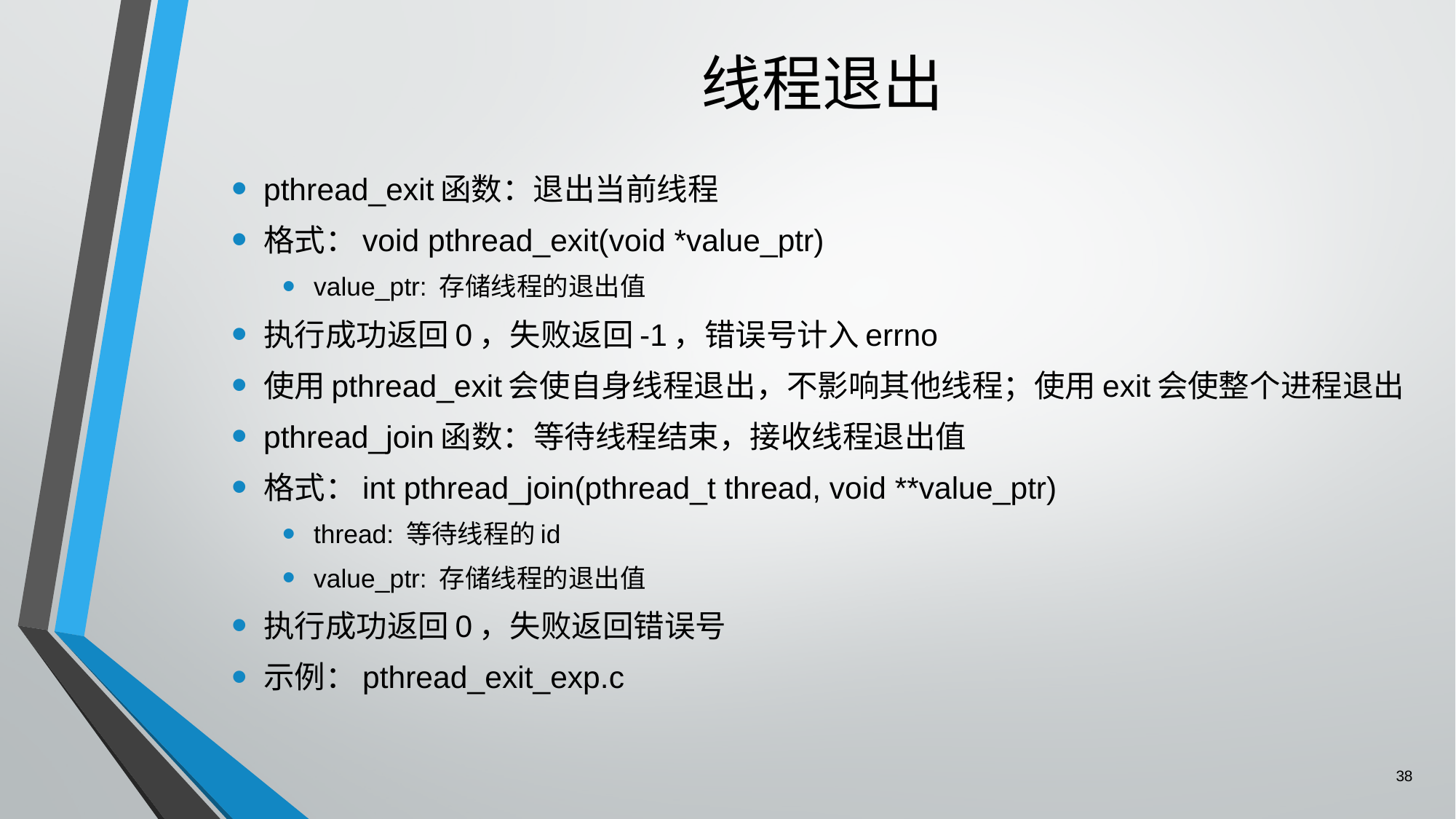

# 线程退出
pthread_exit函数：退出当前线程
格式：void pthread_exit(void *value_ptr)
value_ptr: 存储线程的退出值
执行成功返回0，失败返回-1，错误号计入errno
使用pthread_exit会使自身线程退出，不影响其他线程；使用exit会使整个进程退出
pthread_join函数：等待线程结束，接收线程退出值
格式：int pthread_join(pthread_t thread, void **value_ptr)
thread: 等待线程的id
value_ptr: 存储线程的退出值
执行成功返回0，失败返回错误号
示例：pthread_exit_exp.c
38